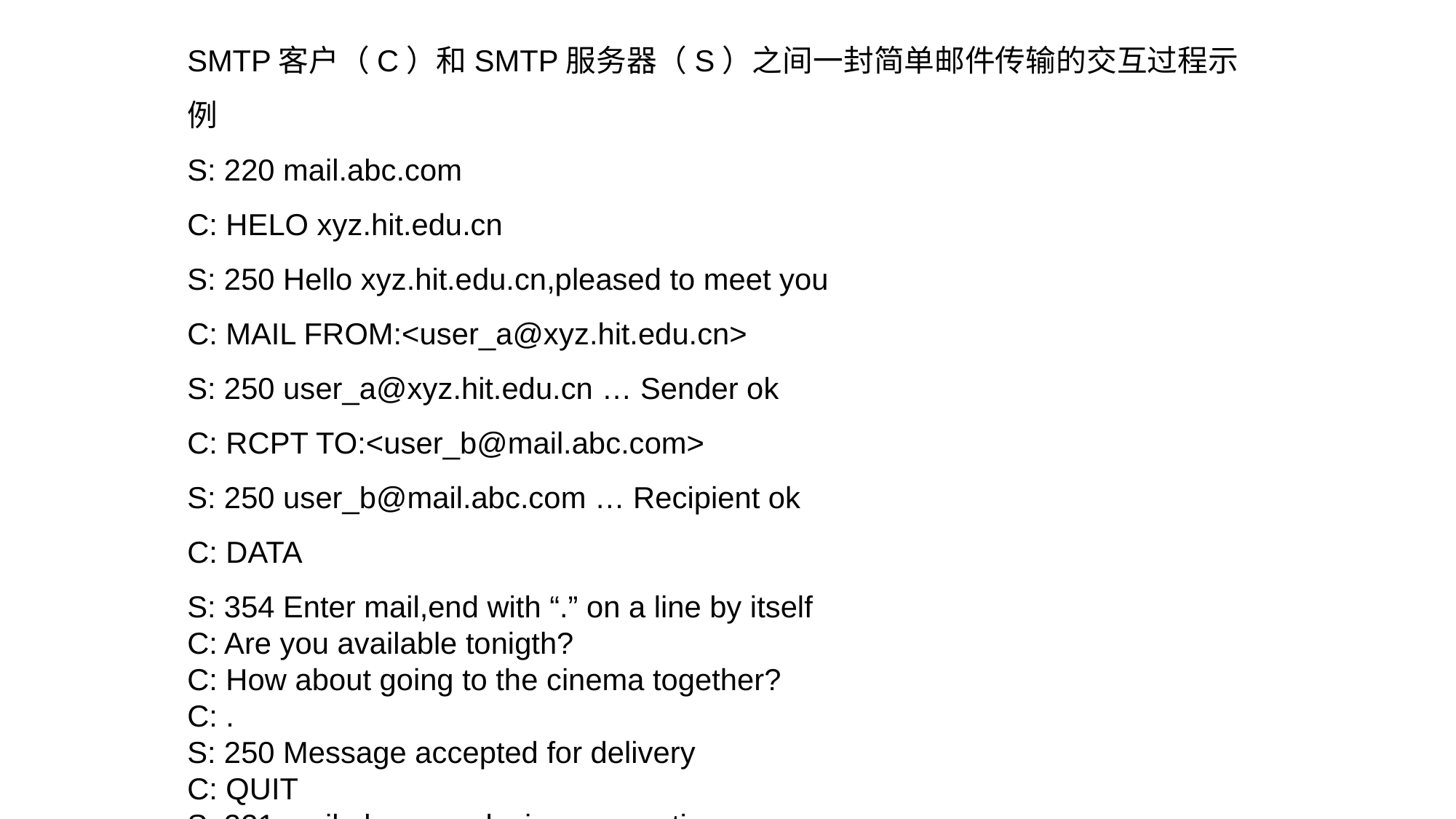

SMTP客户（C）和SMTP服务器（S）之间一封简单邮件传输的交互过程示例
S: 220 mail.abc.com
C: HELO xyz.hit.edu.cn
S: 250 Hello xyz.hit.edu.cn,pleased to meet you
C: MAIL FROM:<user_a@xyz.hit.edu.cn>
S: 250 user_a@xyz.hit.edu.cn … Sender ok
C: RCPT TO:<user_b@mail.abc.com>
S: 250 user_b@mail.abc.com … Recipient ok
C: DATA
S: 354 Enter mail,end with “.” on a line by itself
C: Are you available tonigth?
C: How about going to the cinema together?
C: .
S: 250 Message accepted for delivery
C: QUIT
S: 221 mail.abc.com closing connection